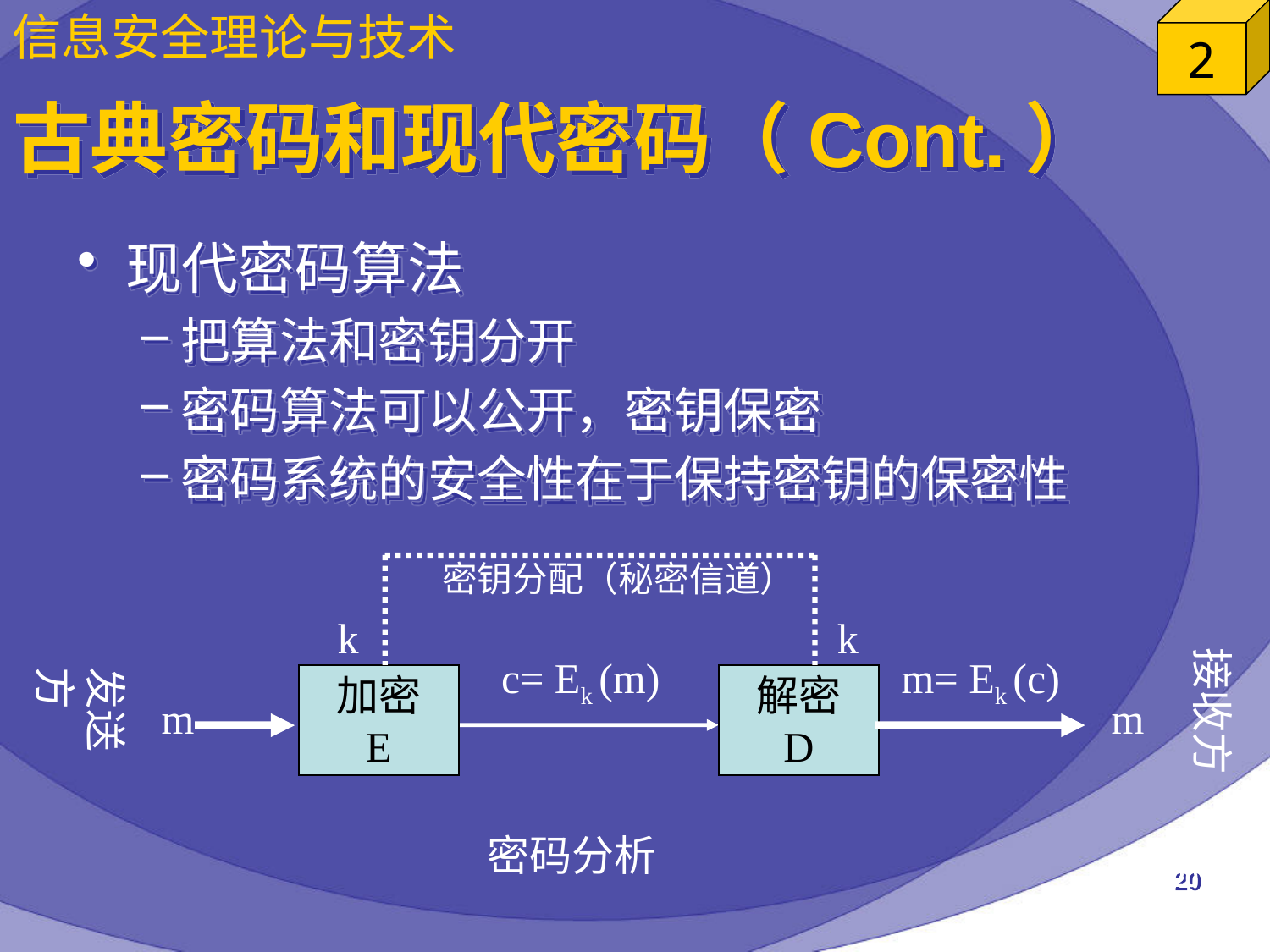

# 古典密码和现代密码（Cont.）
现代密码算法
把算法和密钥分开
密码算法可以公开，密钥保密
密码系统的安全性在于保持密钥的保密性
密钥分配（秘密信道）

k
k
接收方
c= Ek (m)
m= Ek (c)
发送方
加密
E
解密
D
m
m

密码分析
20